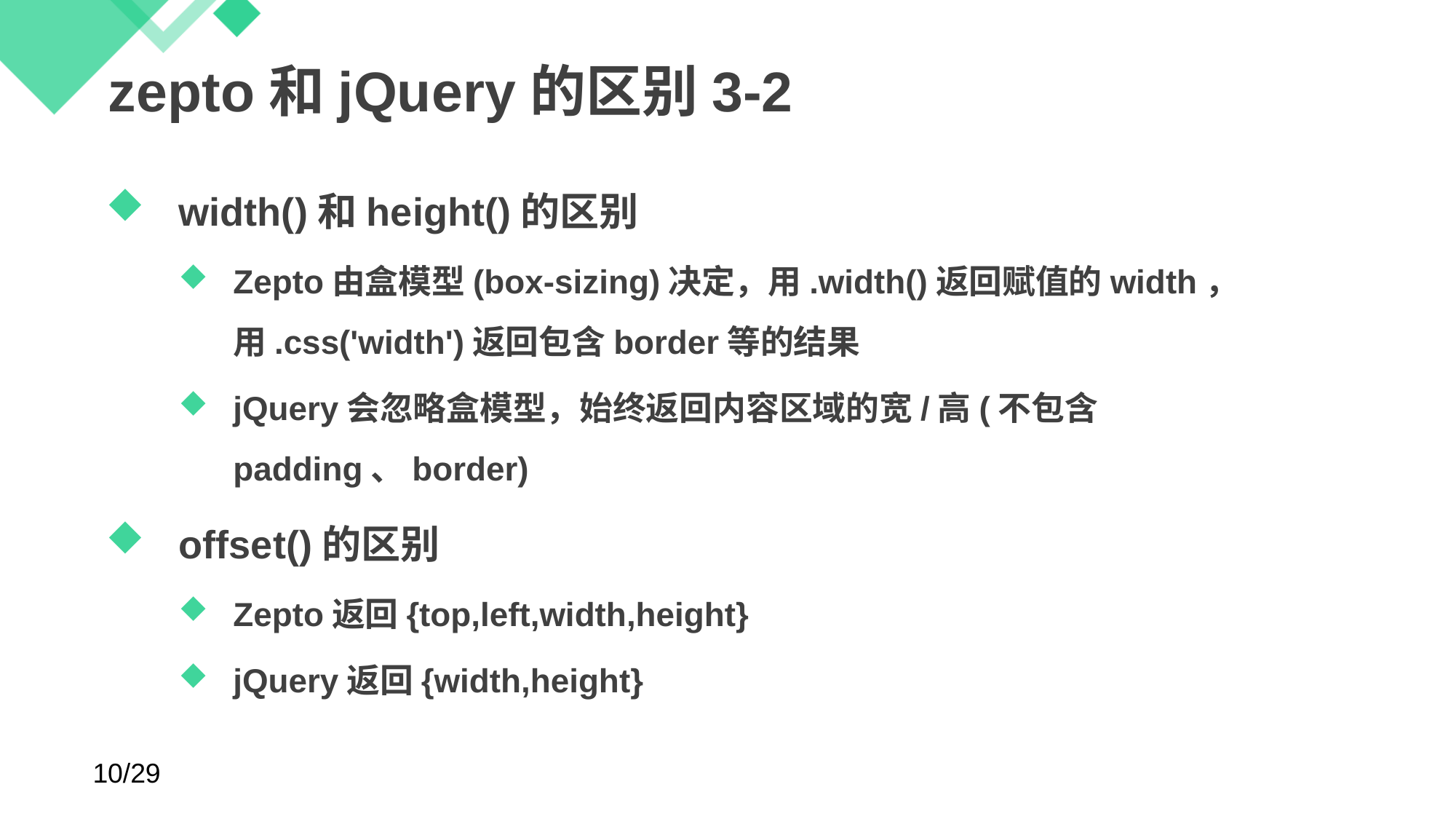

# zepto和jQuery的区别3-2
width()和height()的区别
Zepto由盒模型(box-sizing)决定，用.width()返回赋值的width，用.css('width')返回包含border等的结果
jQuery会忽略盒模型，始终返回内容区域的宽/高(不包含padding、border)
offset()的区别
Zepto返回{top,left,width,height}
jQuery返回{width,height}